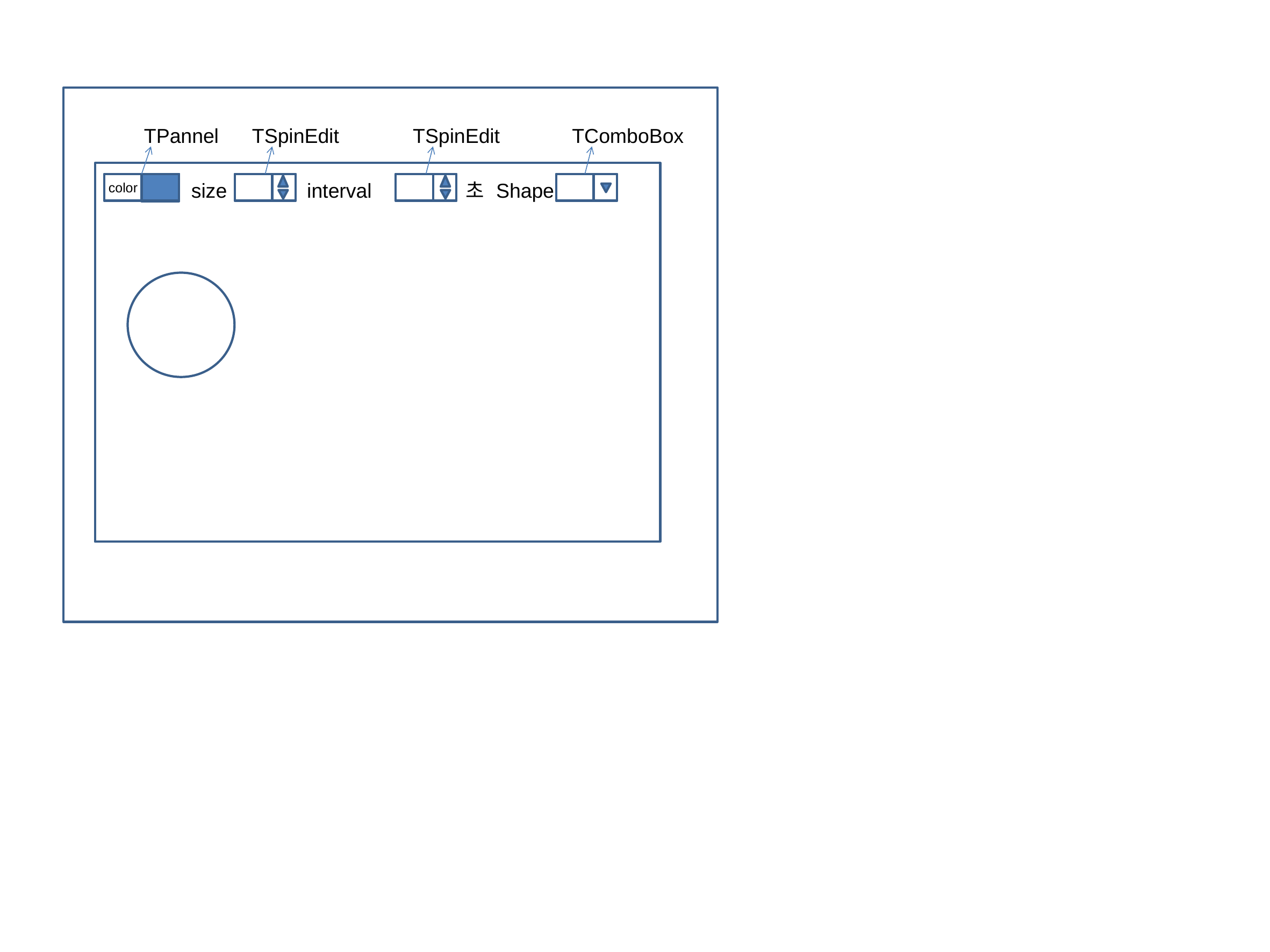

TPannel
TSpinEdit
TSpinEdit
TComboBox

size
interval
초
Shape

color